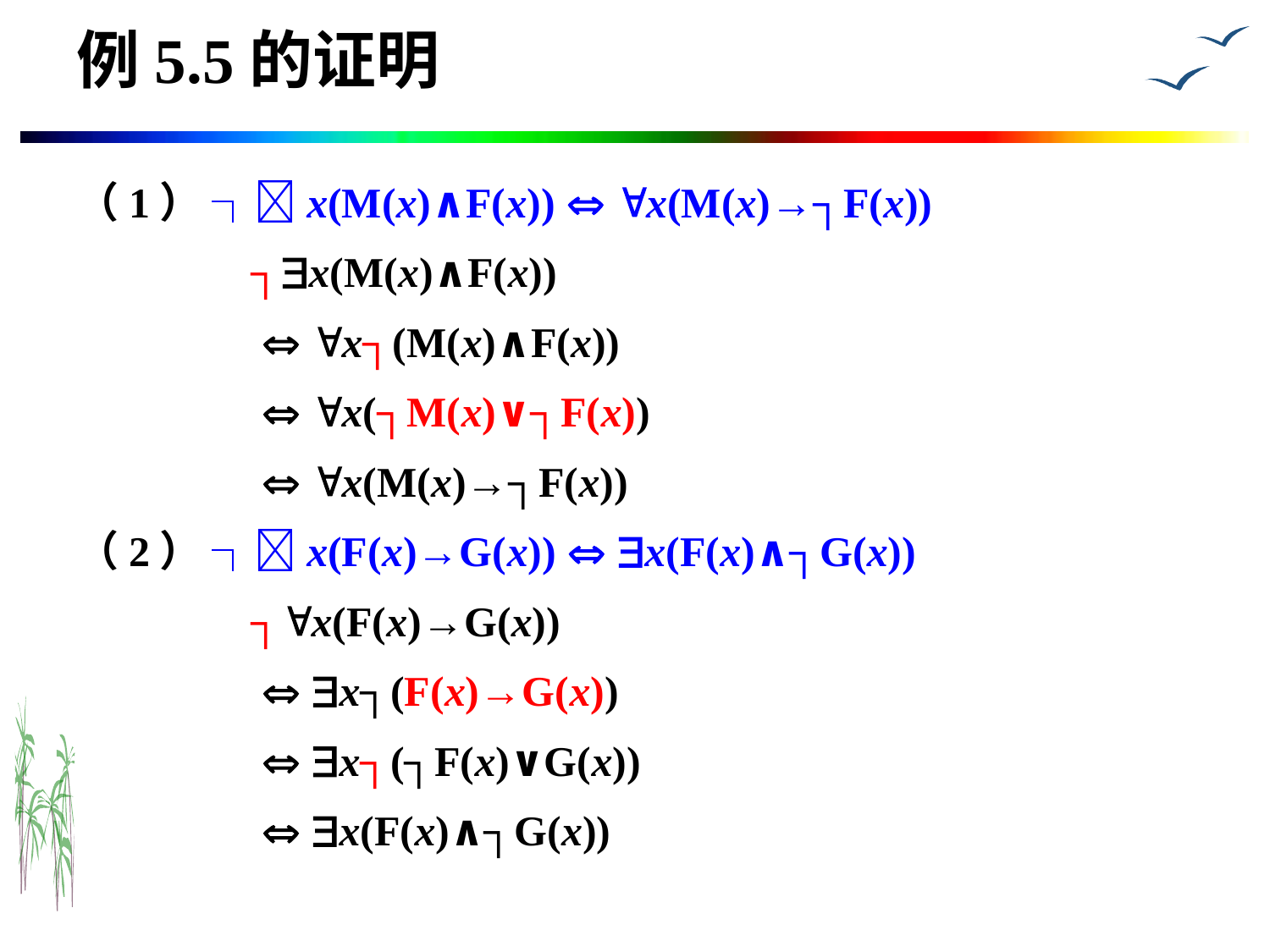

# 例5.5的证明
（1） ┐∃x(M(x)∧F(x)) ⇔ ∀x(M(x)→┐F(x))
		┐∃x(M(x)∧F(x))
		 ⇔ ∀x┐(M(x)∧F(x))
		 ⇔ ∀x(┐M(x)∨┐F(x))
		 ⇔ ∀x(M(x)→┐F(x))
（2） ┐∀x(F(x)→G(x)) ⇔ ∃x(F(x)∧┐G(x))
		┐∀x(F(x)→G(x))
 		 ⇔ ∃x┐(F(x)→G(x))
 		 ⇔ ∃x┐(┐F(x)∨G(x))
 		 ⇔ ∃x(F(x)∧┐G(x))